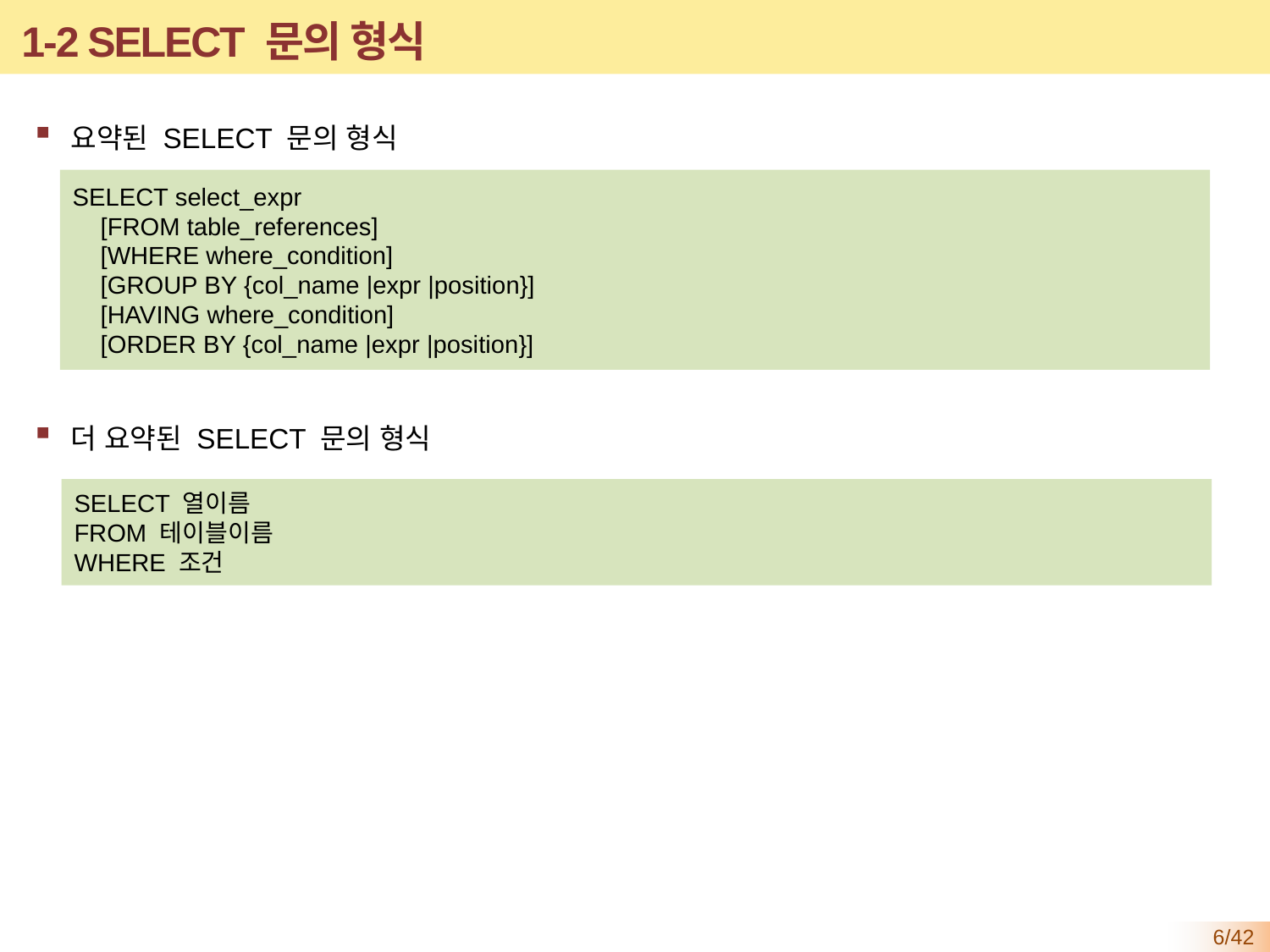

# 1-2 SELECT 문의 형식
요약된 SELECT 문의 형식

더 요약된 SELECT 문의 형식

SELECT select_expr
    [FROM table_references]
    [WHERE where_condition]
    [GROUP BY {col_name |expr |position}]
    [HAVING where_condition]
    [ORDER BY {col_name |expr |position}]
SELECT 열이름
FROM 테이블이름
WHERE 조건